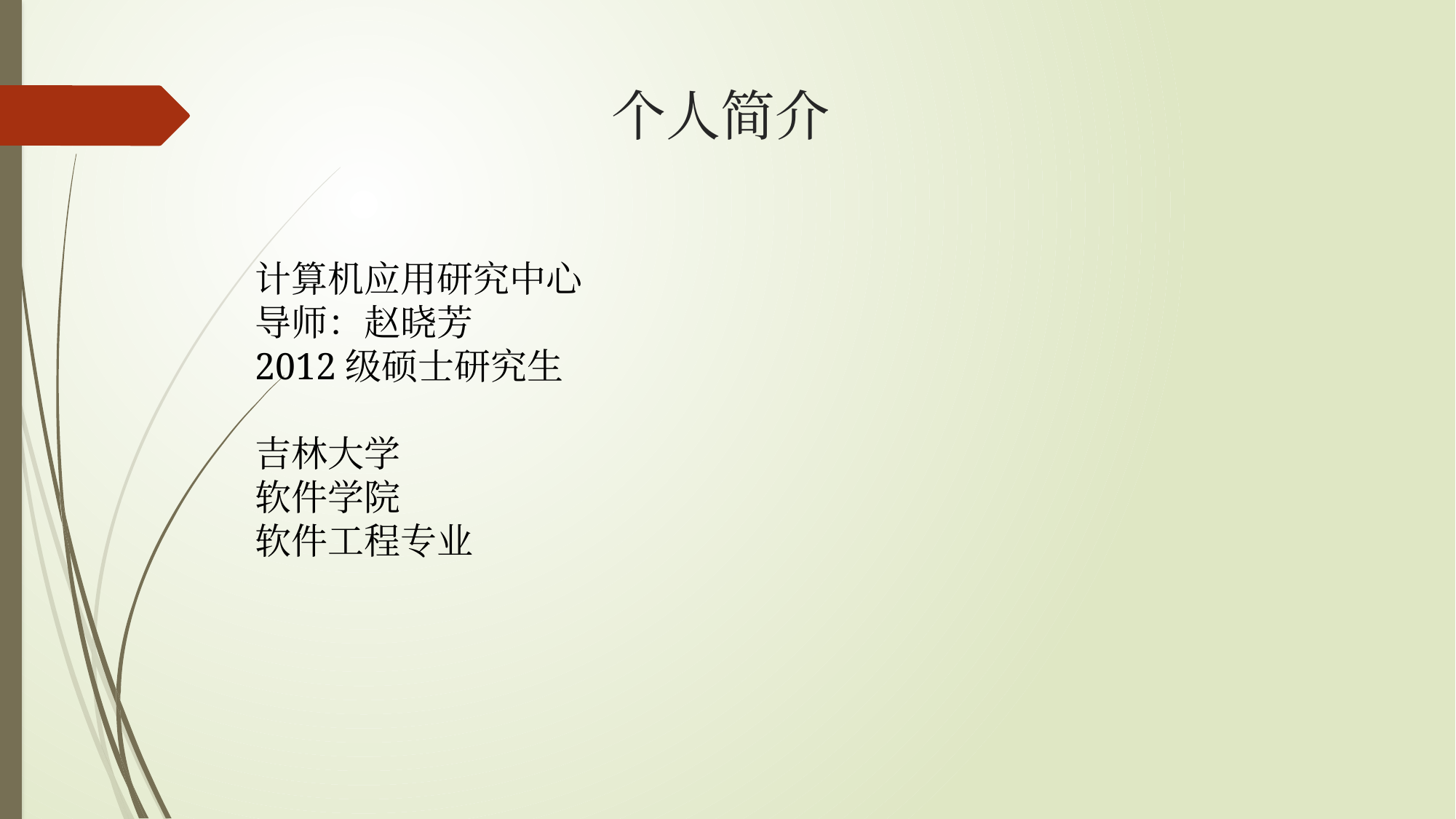

# 个人简介
计算机应用研究中心
导师：赵晓芳
2012级硕士研究生

吉林大学
软件学院
软件工程专业